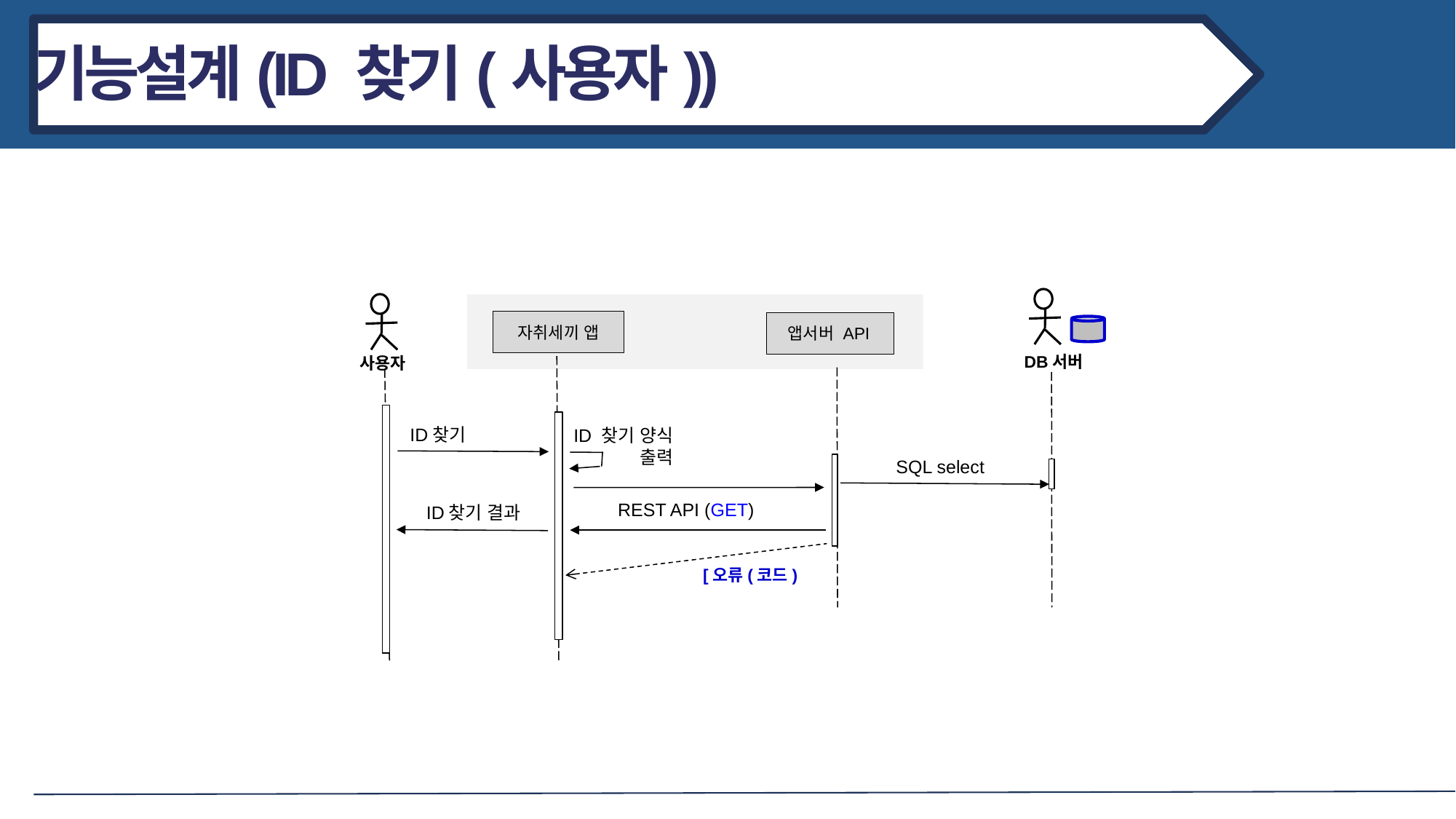

기능설계(ID 찾기(사용자))

자취세끼 앱
앱서버 API
DB서버
사용자

ID찾기
ID 찾기 양식
출력
 SQL select

REST API (GET)
ID찾기 결과
[오류(코드)